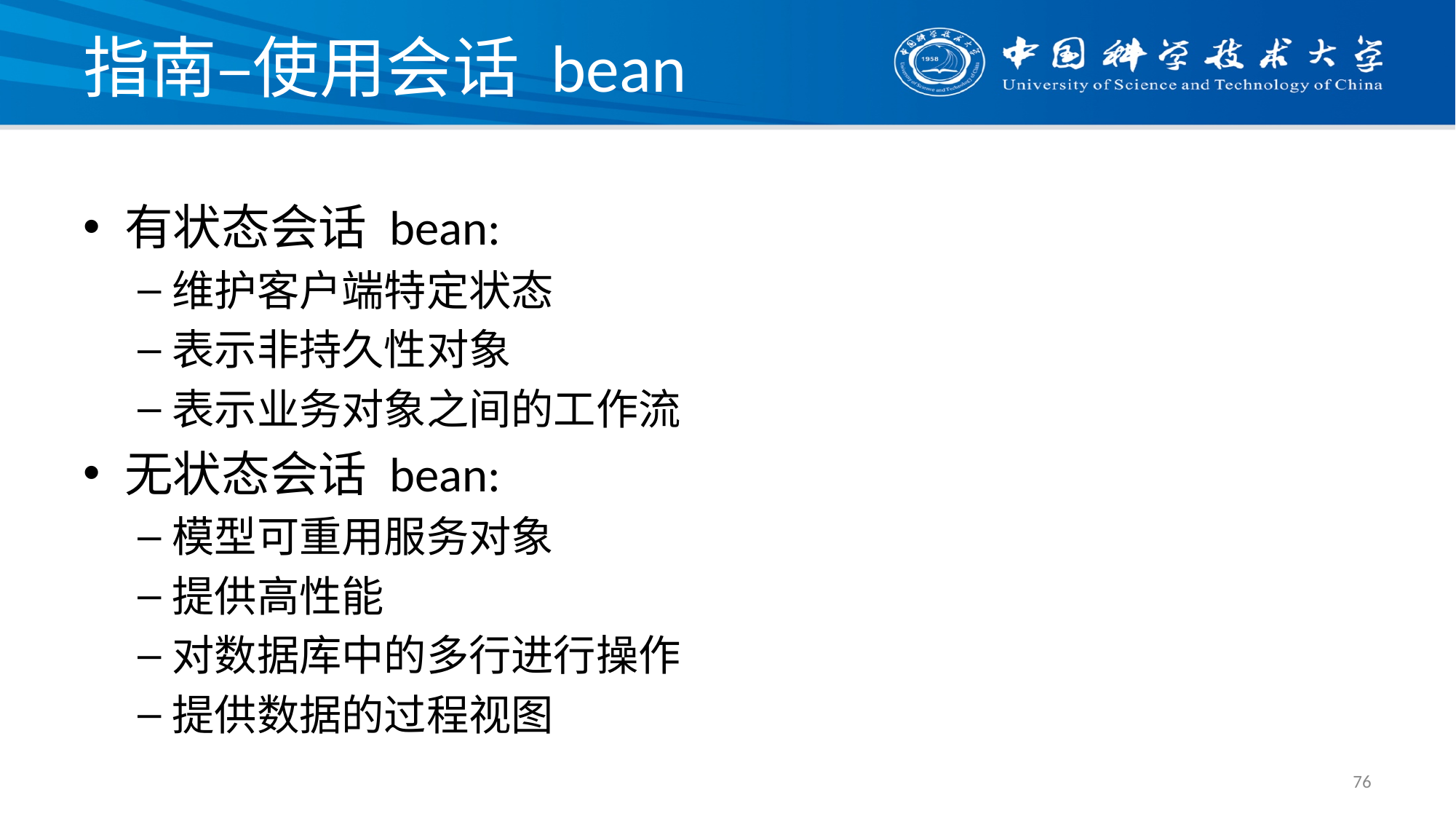

# 指南–使用会话 bean
有状态会话 bean:
维护客户端特定状态
表示非持久性对象
表示业务对象之间的工作流
无状态会话 bean:
模型可重用服务对象
提供高性能
对数据库中的多行进行操作
提供数据的过程视图
76